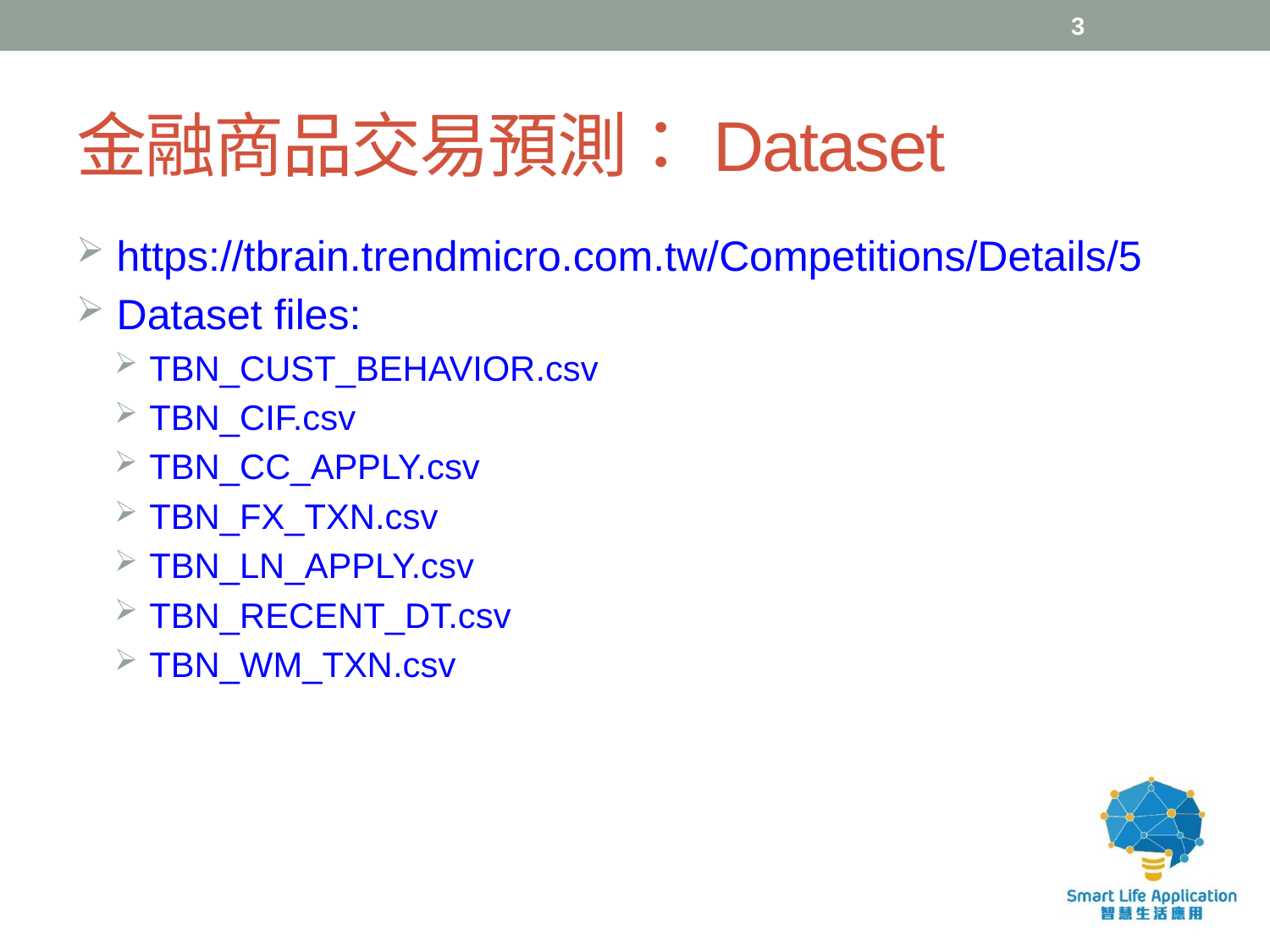

3
# 金融商品交易預測：Dataset
 https://tbrain.trendmicro.com.tw/Competitions/Details/5
 Dataset files:
 TBN_CUST_BEHAVIOR.csv
 TBN_CIF.csv
 TBN_CC_APPLY.csv
 TBN_FX_TXN.csv
 TBN_LN_APPLY.csv
 TBN_RECENT_DT.csv
 TBN_WM_TXN.csv